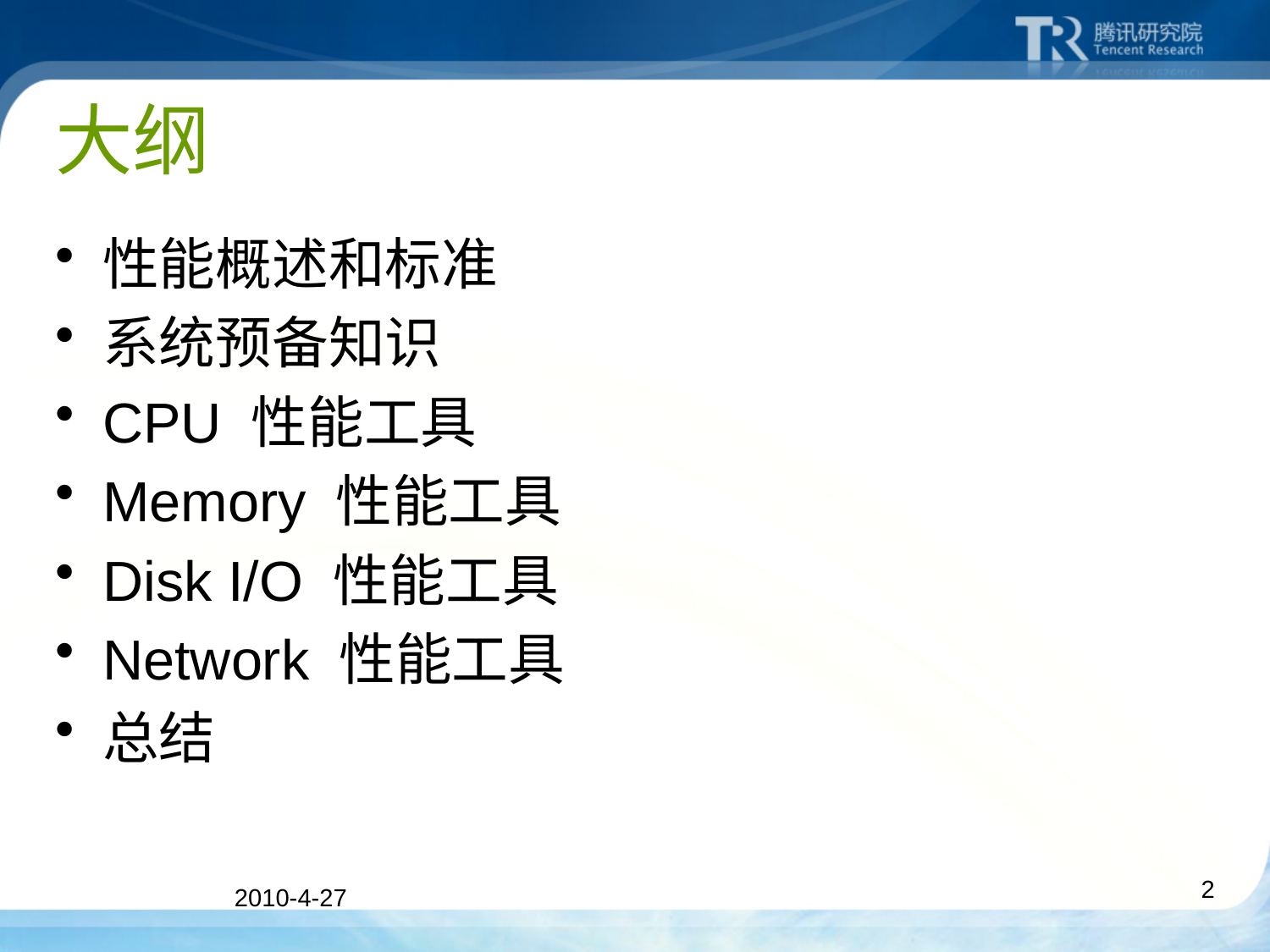

# 大纲
性能概述和标准
系统预备知识
CPU 性能工具
Memory 性能工具
Disk I/O 性能工具
Network 性能工具
总结
2010-4-27
2